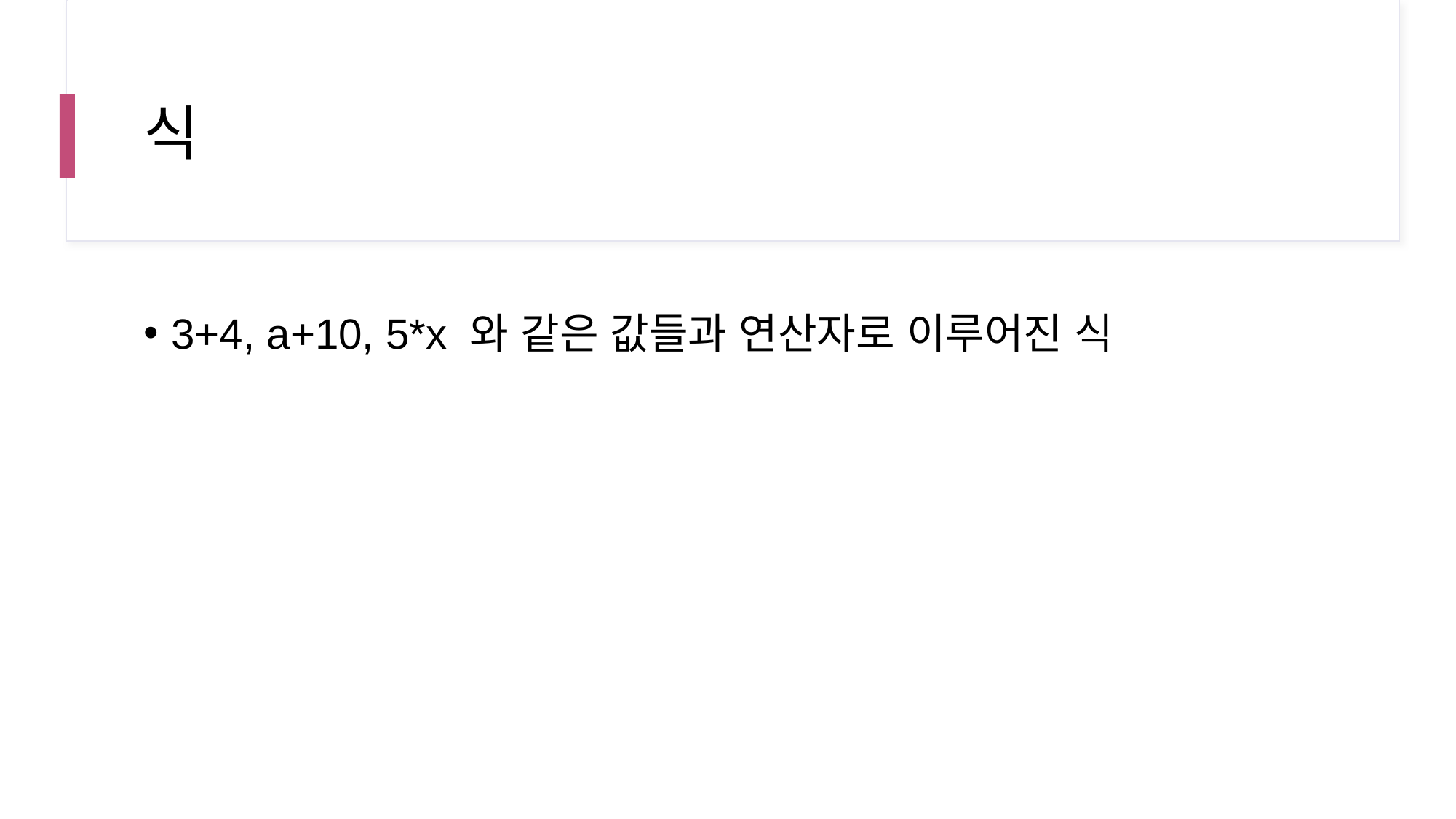

# 식
3+4, a+10, 5*x 와 같은 값들과 연산자로 이루어진 식